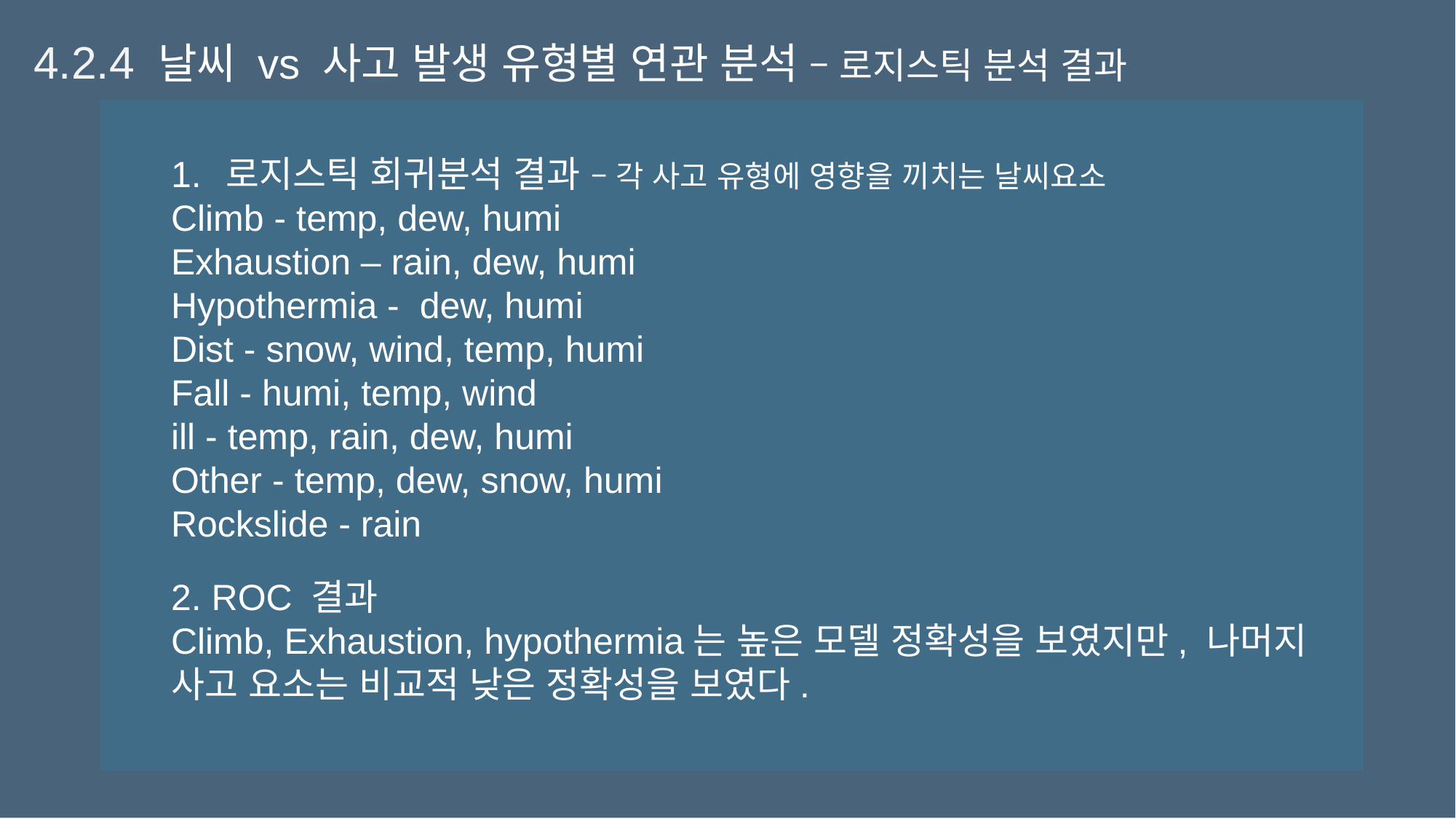

4.2.4 날씨 vs 사고 발생 유형별 연관 분석 – 로지스틱 분석 결과

로지스틱 회귀분석 결과 – 각 사고 유형에 영향을 끼치는 날씨요소
Climb - temp, dew, humi
Exhaustion – rain, dew, humi
Hypothermia -  dew, humi
Dist - snow, wind, temp, humi
Fall - humi, temp, wind
ill - temp, rain, dew, humi
Other - temp, dew, snow, humi
Rockslide - rain
2. ROC 결과
Climb, Exhaustion, hypothermia는 높은 모델 정확성을 보였지만, 나머지 사고 요소는 비교적 낮은 정확성을 보였다.